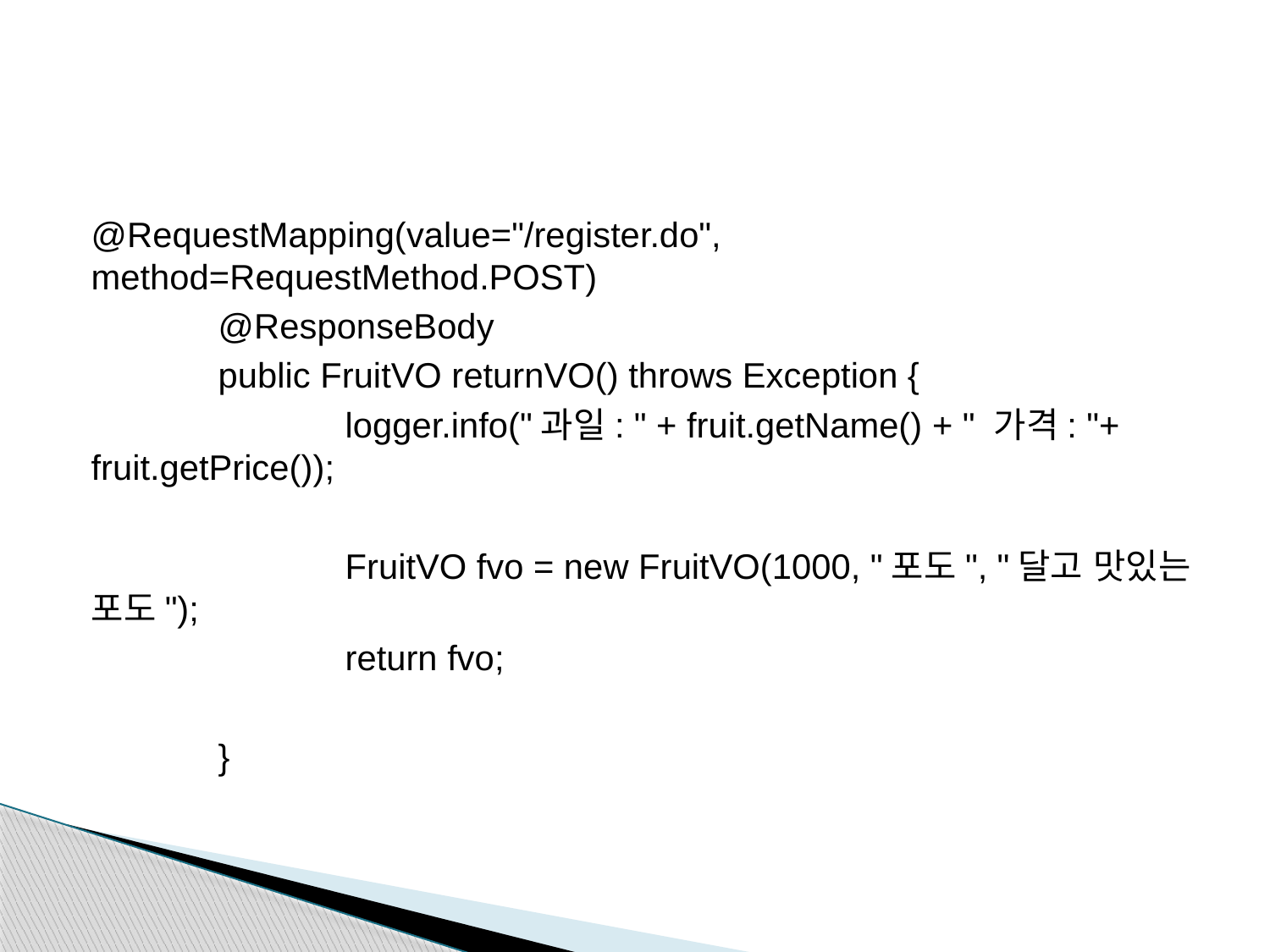

#
@RequestMapping(value="/register.do", method=RequestMethod.POST)
	@ResponseBody
	public FruitVO returnVO() throws Exception {
		logger.info("과일: " + fruit.getName() + " 가격: "+ fruit.getPrice());

		FruitVO fvo = new FruitVO(1000, "포도", "달고 맛있는 포도");
		return fvo;

	}